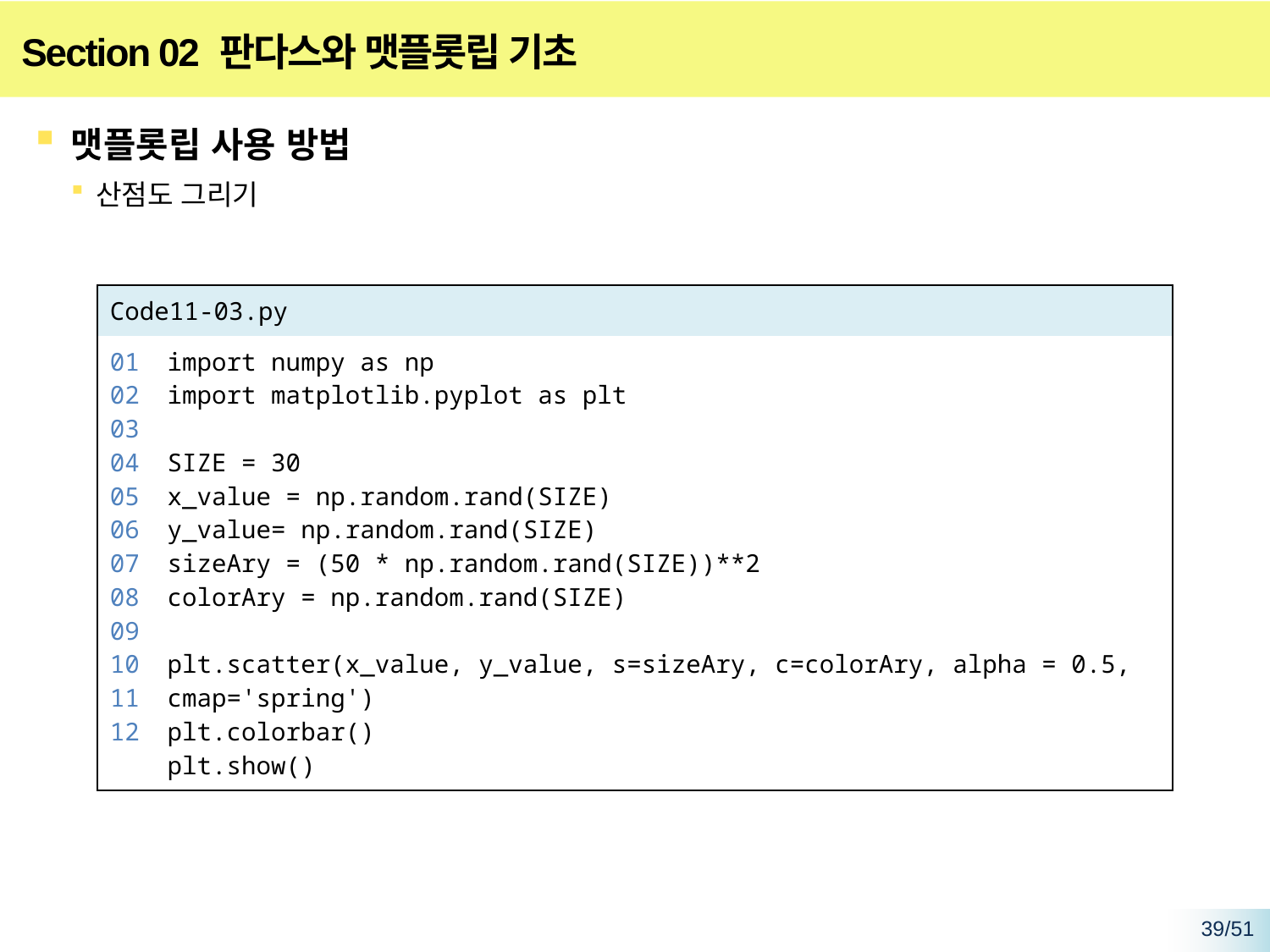

# Section 02 판다스와 맷플롯립 기초
맷플롯립 사용 방법
산점도 그리기
| Code11-03.py |  |
| --- | --- |
| 01 02 03 04 05 06 07 08 09 10 11 12 | import numpy as np import matplotlib.pyplot as plt SIZE = 30 x\_value = np.random.rand(SIZE) y\_value= np.random.rand(SIZE) sizeAry = (50 \* np.random.rand(SIZE))\*\*2 colorAry = np.random.rand(SIZE) plt.scatter(x\_value, y\_value, s=sizeAry, c=colorAry, alpha = 0.5, cmap='spring') plt.colorbar() plt.show() |